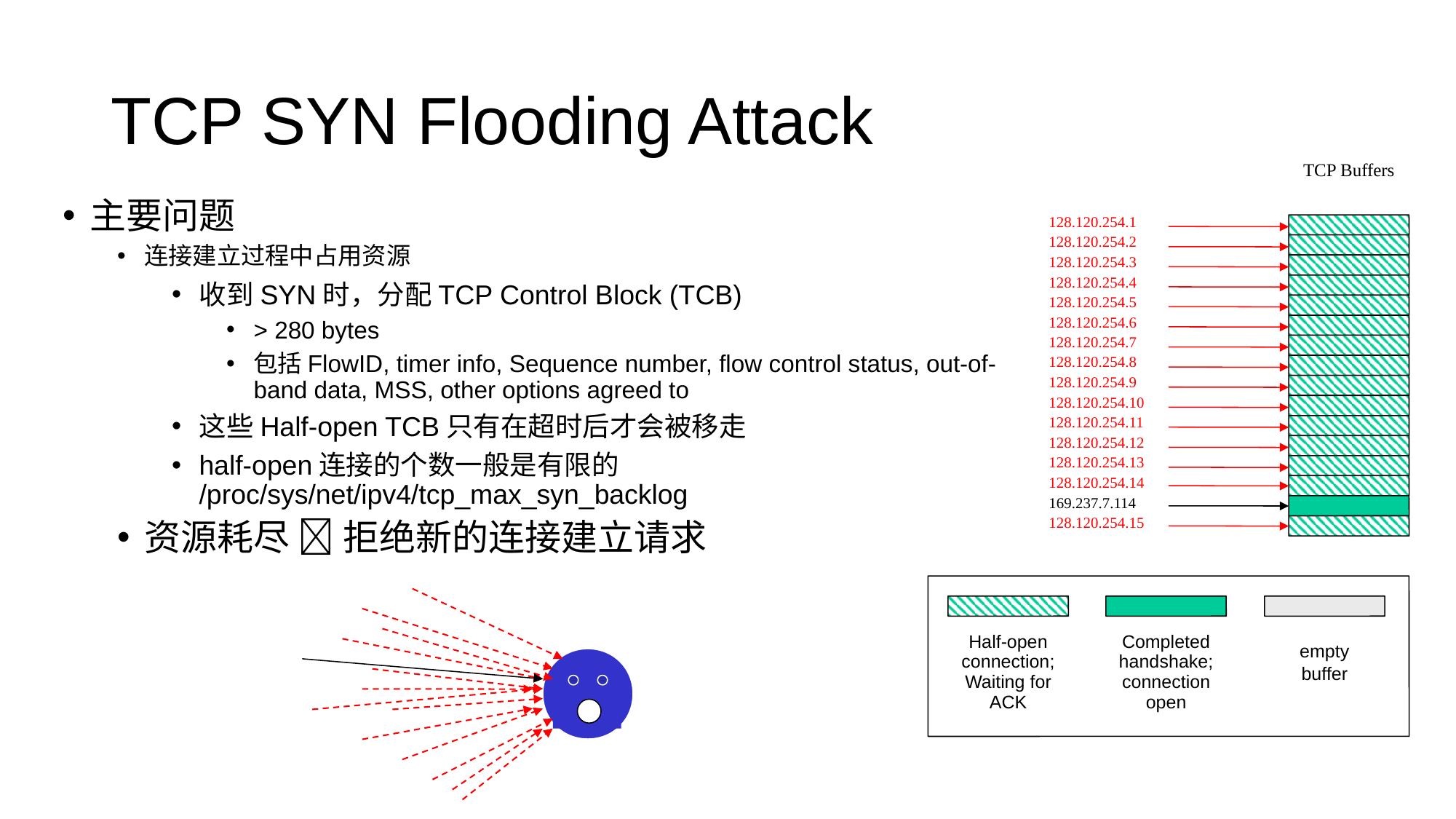

# TCP SYN Flooding Attack
TCP Buffers
主要问题
连接建立过程中占用资源
收到SYN时，分配TCP Control Block (TCB)
> 280 bytes
包括FlowID, timer info, Sequence number, flow control status, out-of-band data, MSS, other options agreed to
这些Half-open TCB只有在超时后才会被移走
half-open连接的个数一般是有限的 /proc/sys/net/ipv4/tcp_max_syn_backlog
资源耗尽 ⇒ 拒绝新的连接建立请求

128.120.254.1

128.120.254.2

128.120.254.3

128.120.254.4

128.120.254.5

128.120.254.6

128.120.254.7

128.120.254.8

128.120.254.9

128.120.254.10

128.120.254.11

128.120.254.12

128.120.254.13

128.120.254.14

169.237.7.114

128.120.254.15

Half-open connection; Waiting for ACK
Completed handshake; connection open
empty
buffer